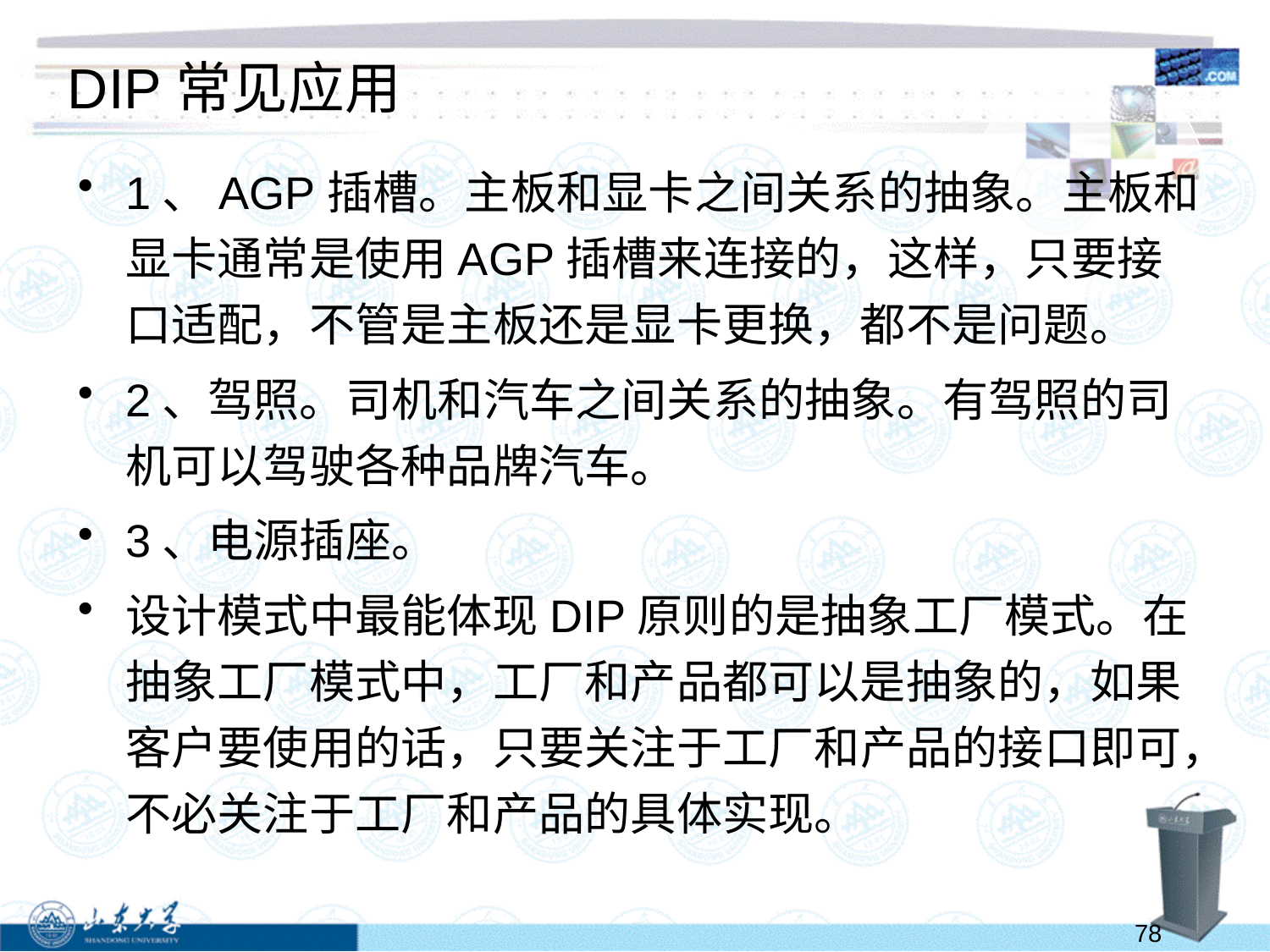

# DIP常见应用
1、AGP插槽。主板和显卡之间关系的抽象。主板和显卡通常是使用AGP插槽来连接的，这样，只要接口适配，不管是主板还是显卡更换，都不是问题。
2、驾照。司机和汽车之间关系的抽象。有驾照的司机可以驾驶各种品牌汽车。
3、电源插座。
设计模式中最能体现DIP原则的是抽象工厂模式。在抽象工厂模式中，工厂和产品都可以是抽象的，如果客户要使用的话，只要关注于工厂和产品的接口即可，不必关注于工厂和产品的具体实现。

78